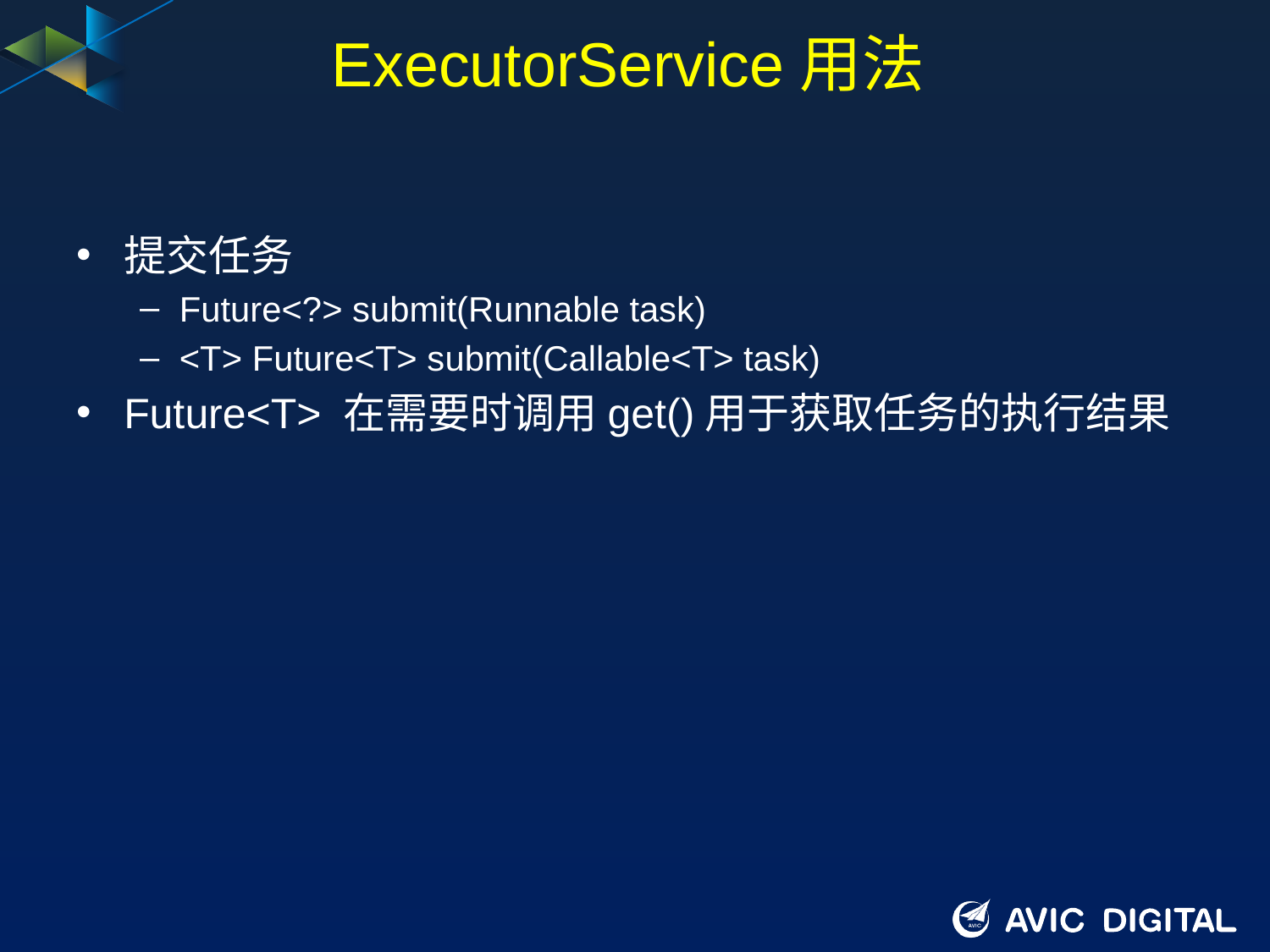

# ExecutorService用法
提交任务
Future<?> submit(Runnable task)
<T> Future<T> submit(Callable<T> task)
Future<T> 在需要时调用get()用于获取任务的执行结果